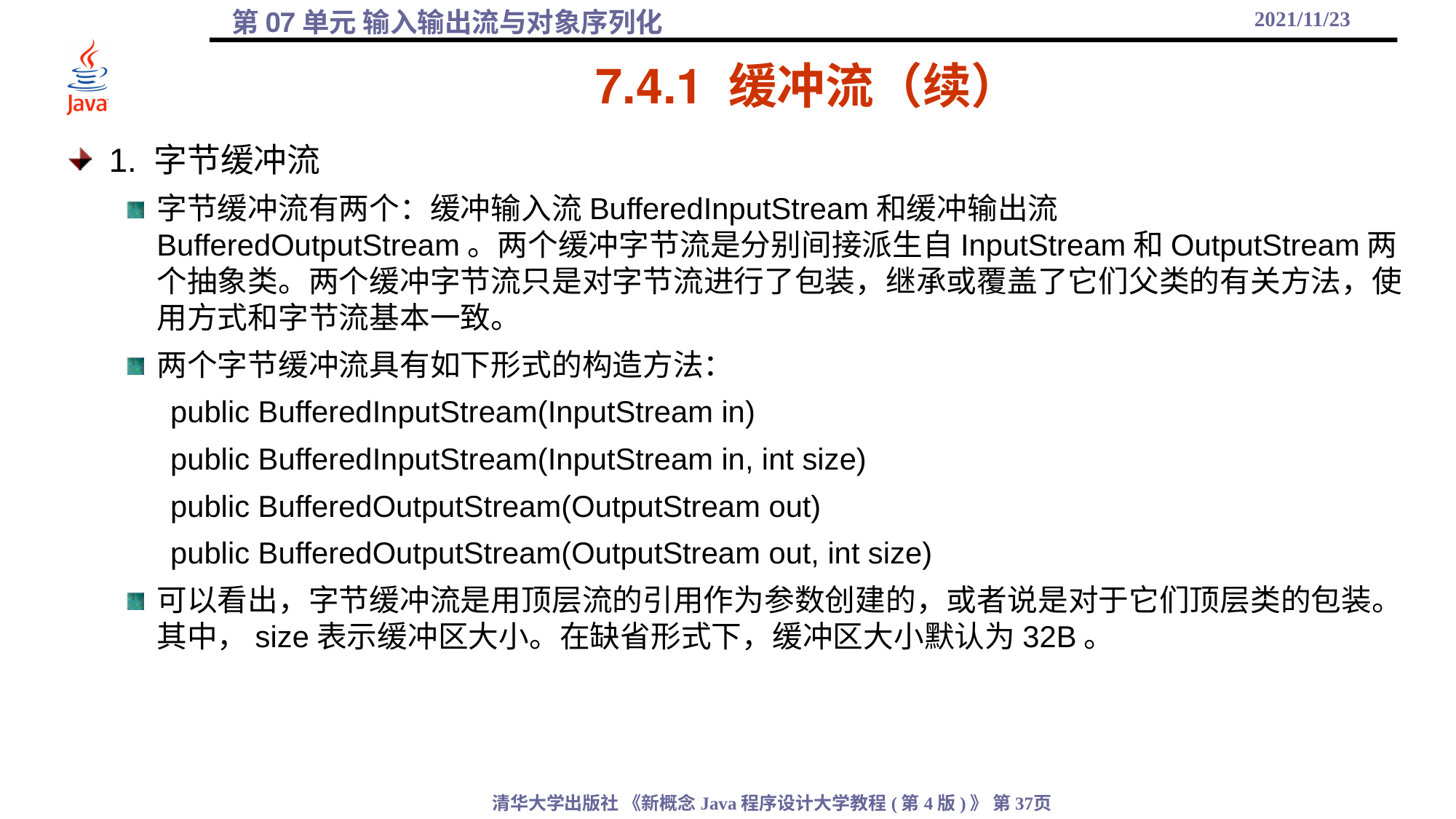

2021/11/23
# 7.4.1 缓冲流（续）
1. 字节缓冲流
字节缓冲流有两个：缓冲输入流BufferedInputStream和缓冲输出流BufferedOutputStream。两个缓冲字节流是分别间接派生自InputStream和OutputStream两个抽象类。两个缓冲字节流只是对字节流进行了包装，继承或覆盖了它们父类的有关方法，使用方式和字节流基本一致。
两个字节缓冲流具有如下形式的构造方法：
public BufferedInputStream(InputStream in)
public BufferedInputStream(InputStream in, int size)
public BufferedOutputStream(OutputStream out)
public BufferedOutputStream(OutputStream out, int size)
可以看出，字节缓冲流是用顶层流的引用作为参数创建的，或者说是对于它们顶层类的包装。其中，size表示缓冲区大小。在缺省形式下，缓冲区大小默认为32B。